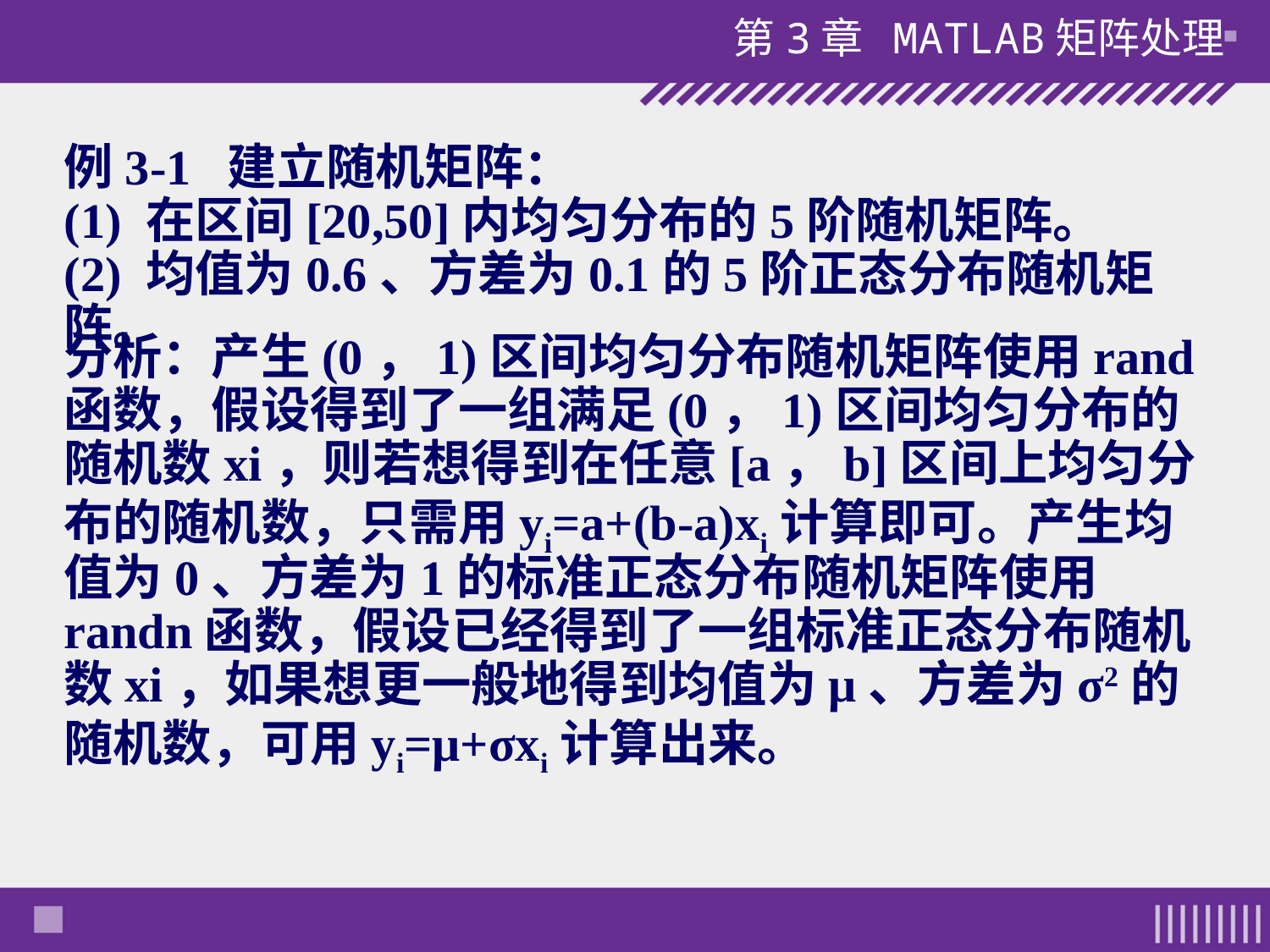

例3-1  建立随机矩阵：
(1) 在区间[20,50]内均匀分布的5阶随机矩阵。
(2) 均值为0.6、方差为0.1的5阶正态分布随机矩阵。
分析：产生(0，1)区间均匀分布随机矩阵使用rand函数，假设得到了一组满足(0，1)区间均匀分布的随机数xi，则若想得到在任意[a，b]区间上均匀分布的随机数，只需用yi=a+(b-a)xi计算即可。产生均值为0、方差为1的标准正态分布随机矩阵使用randn函数，假设已经得到了一组标准正态分布随机数xi，如果想更一般地得到均值为μ、方差为σ2的随机数，可用yi=μ+σxi计算出来。